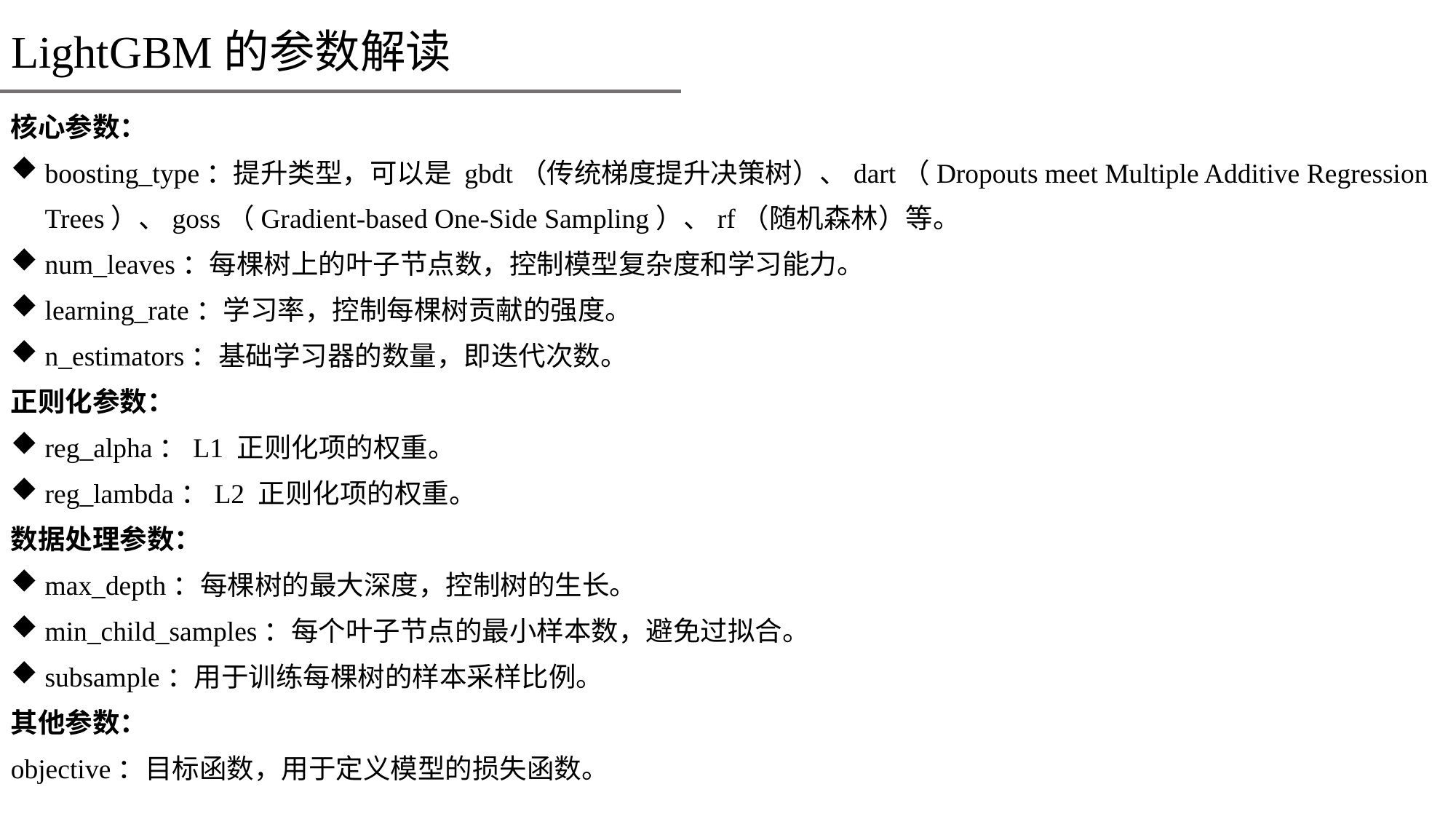

# LightGBM的参数解读
核心参数：
boosting_type：提升类型，可以是 gbdt（传统梯度提升决策树）、dart（Dropouts meet Multiple Additive Regression Trees）、goss（Gradient-based One-Side Sampling）、rf（随机森林）等。
num_leaves：每棵树上的叶子节点数，控制模型复杂度和学习能力。
learning_rate：学习率，控制每棵树贡献的强度。
n_estimators：基础学习器的数量，即迭代次数。
正则化参数：
reg_alpha：L1 正则化项的权重。
reg_lambda：L2 正则化项的权重。
数据处理参数：
max_depth：每棵树的最大深度，控制树的生长。
min_child_samples：每个叶子节点的最小样本数，避免过拟合。
subsample：用于训练每棵树的样本采样比例。
其他参数：
objective：目标函数，用于定义模型的损失函数。